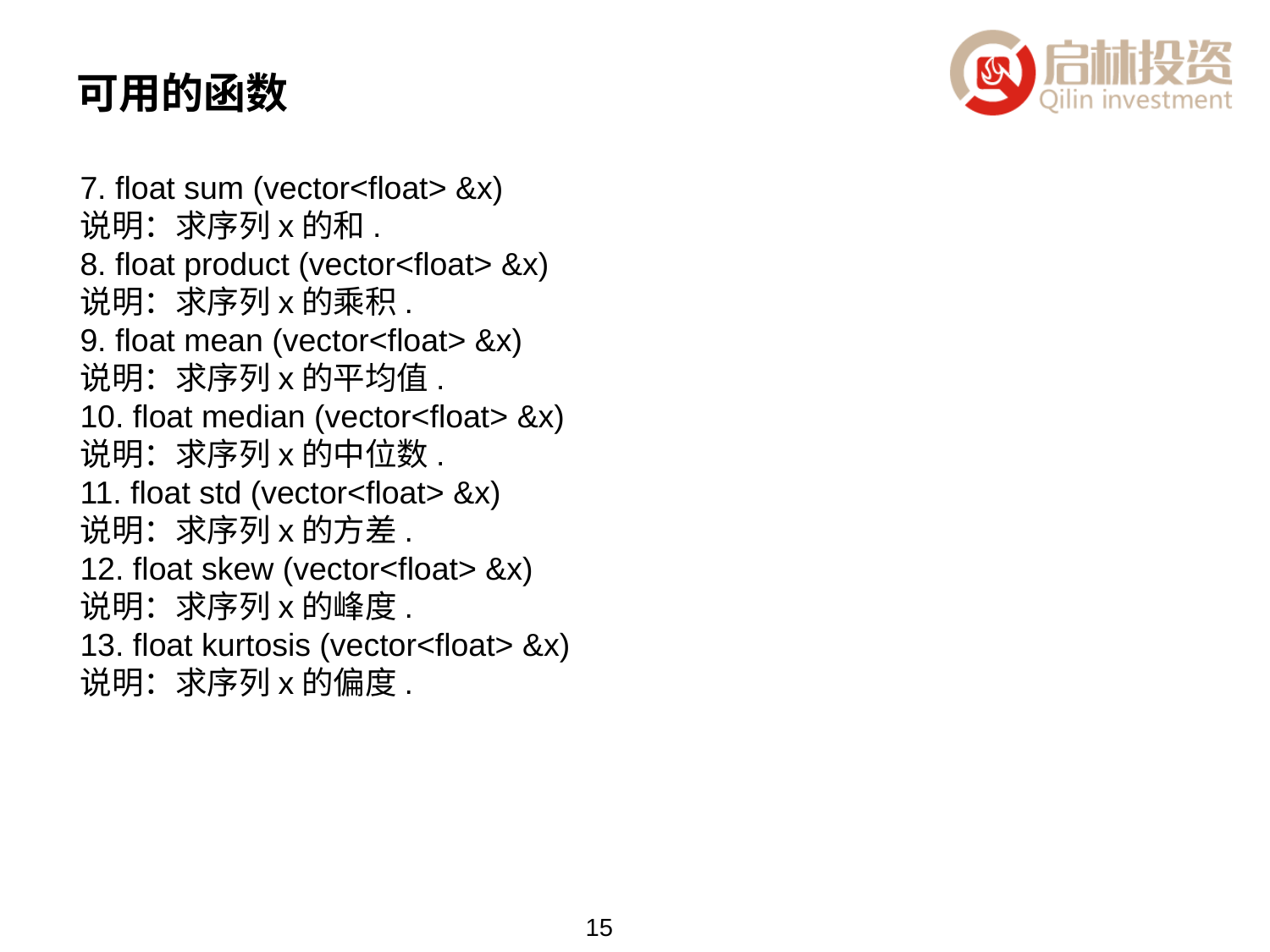

# 可用的函数
7. float sum (vector<float> &x)
说明：求序列x的和.
8. float product (vector<float> &x)
说明：求序列x的乘积.
9. float mean (vector<float> &x)
说明：求序列x的平均值.
10. float median (vector<float> &x)
说明：求序列x的中位数.
11. float std (vector<float> &x)
说明：求序列x的方差.
12. float skew (vector<float> &x)
说明：求序列x的峰度.
13. float kurtosis (vector<float> &x)
说明：求序列x的偏度.